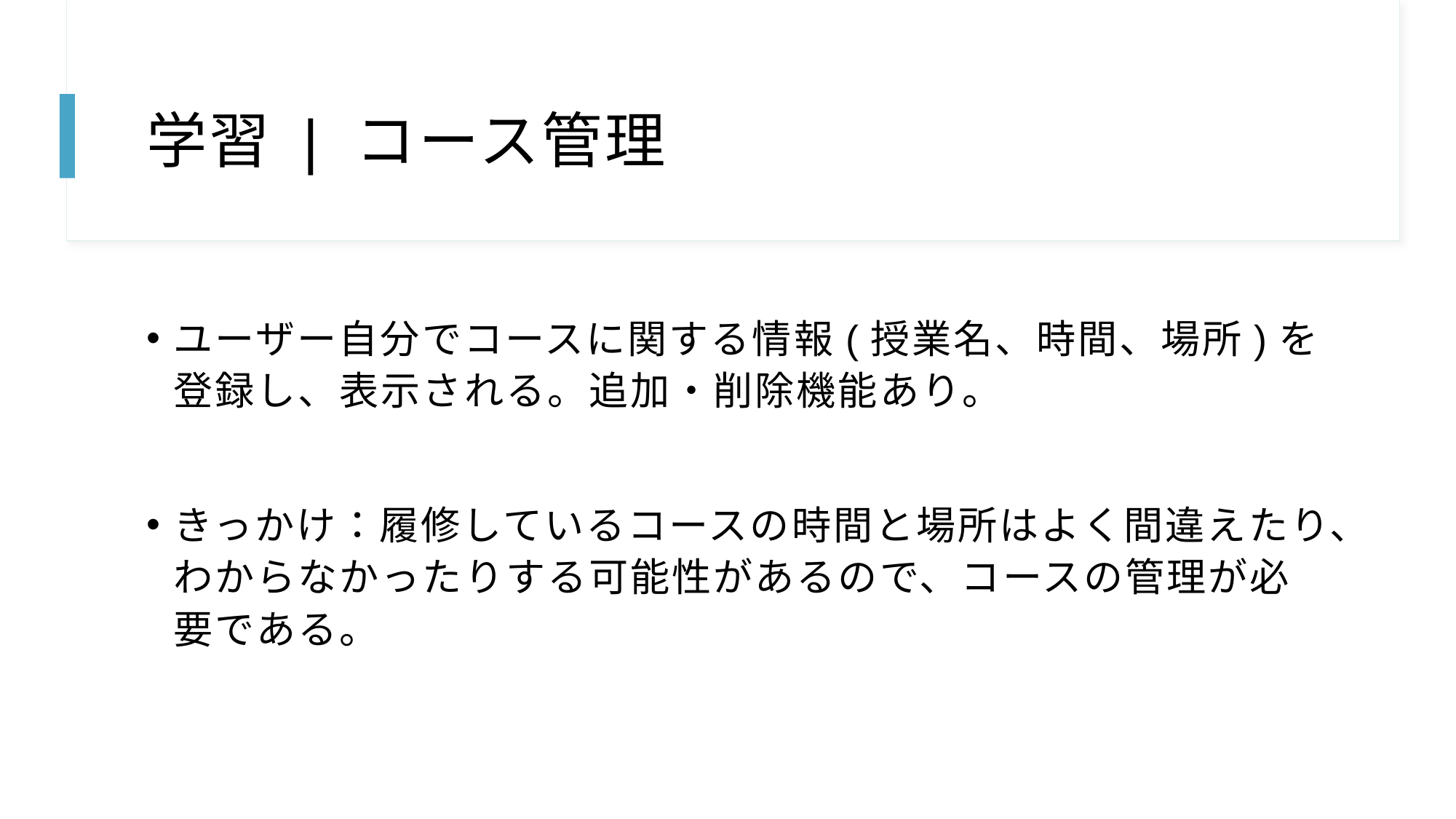

# 学習 | コース管理
ユーザー自分でコースに関する情報(授業名、時間、場所)を登録し、表示される。追加・削除機能あり。

きっかけ：履修しているコースの時間と場所はよく間違えたり、わからなかったりする可能性があるので、コースの管理が必要である。